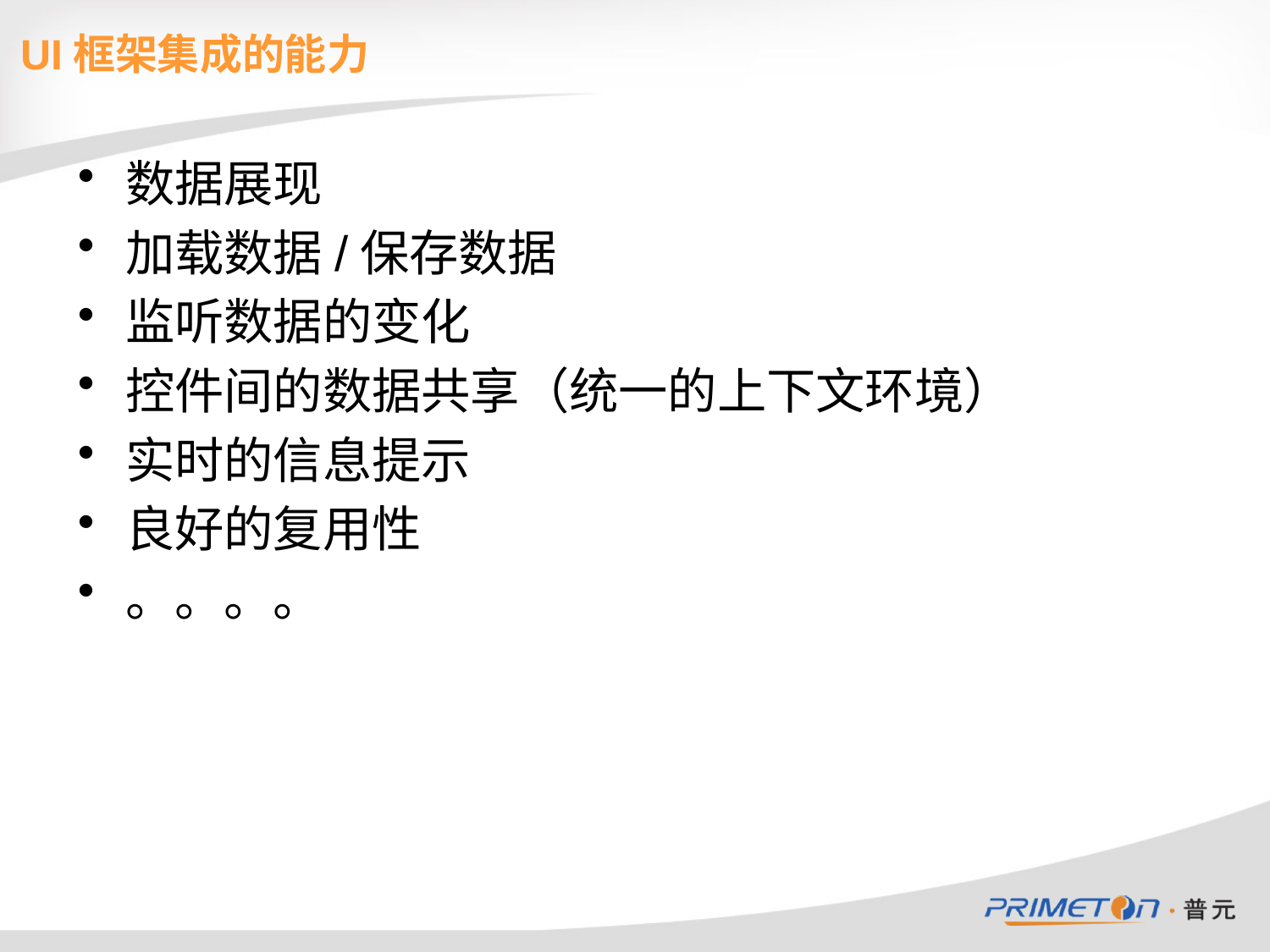

UI框架集成的能力
数据展现
加载数据/保存数据
监听数据的变化
控件间的数据共享（统一的上下文环境）
实时的信息提示
良好的复用性
。。。。